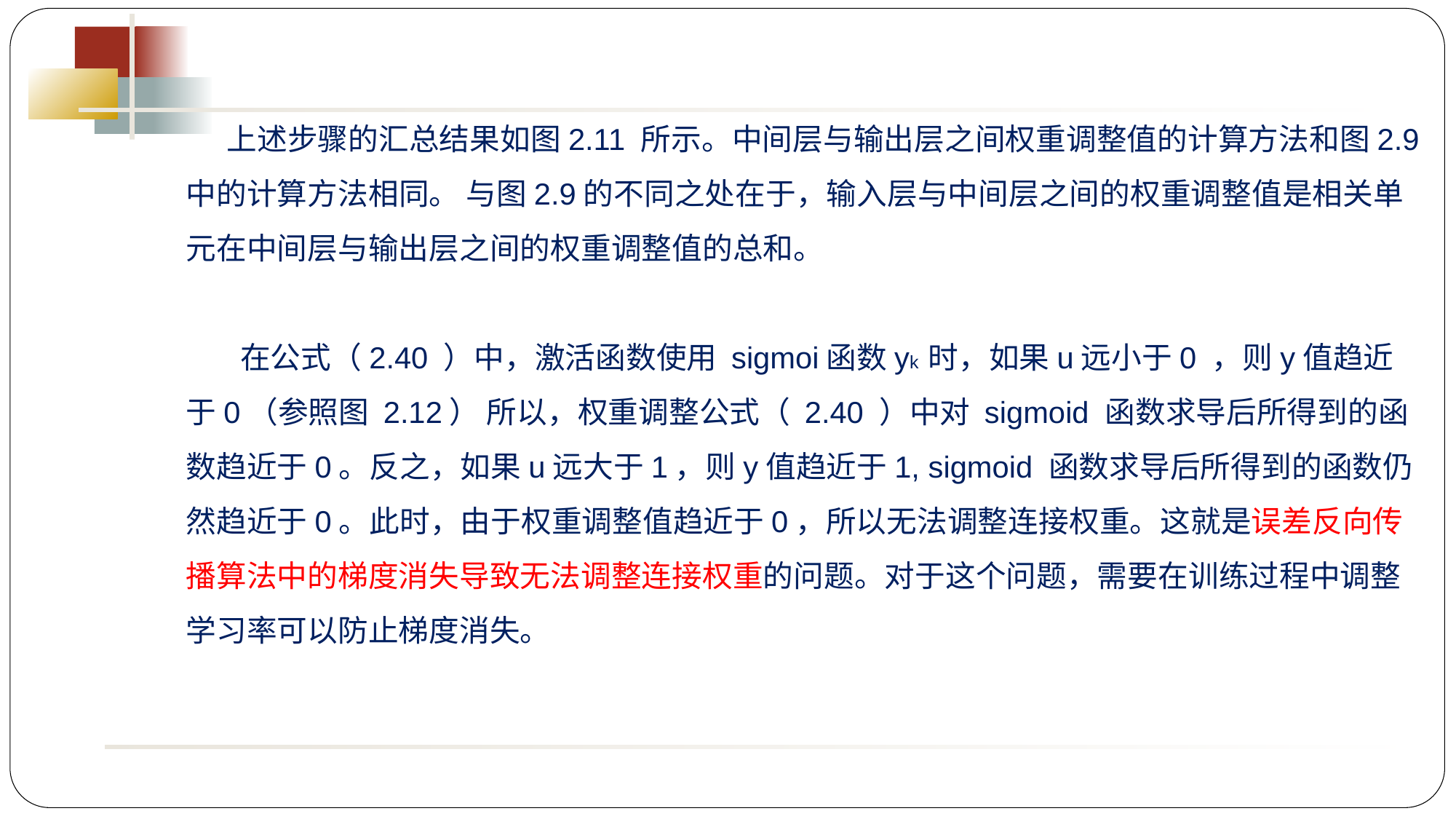

上述步骤的汇总结果如图2.11 所示。中间层与输出层之间权重调整值的计算方法和图2.9中的计算方法相同。 与图2.9的不同之处在于，输入层与中间层之间的权重调整值是相关单元在中间层与输出层之间的权重调整值的总和。

       在公式（2.40 ）中，激活函数使用 sigmoi函数yk 时，如果u远小于0 ，则y值趋近于0（参照图 2.12） 所以，权重调整公式（ 2.40 ）中对 sigmoid 函数求导后所得到的函数趋近于0。反之，如果u远大于1，则y值趋近于1, sigmoid 函数求导后所得到的函数仍然趋近于0。此时，由于权重调整值趋近于0，所以无法调整连接权重。这就是误差反向传播算法中的梯度消失导致无法调整连接权重的问题。对于这个问题，需要在训练过程中调整学习率可以防止梯度消失。